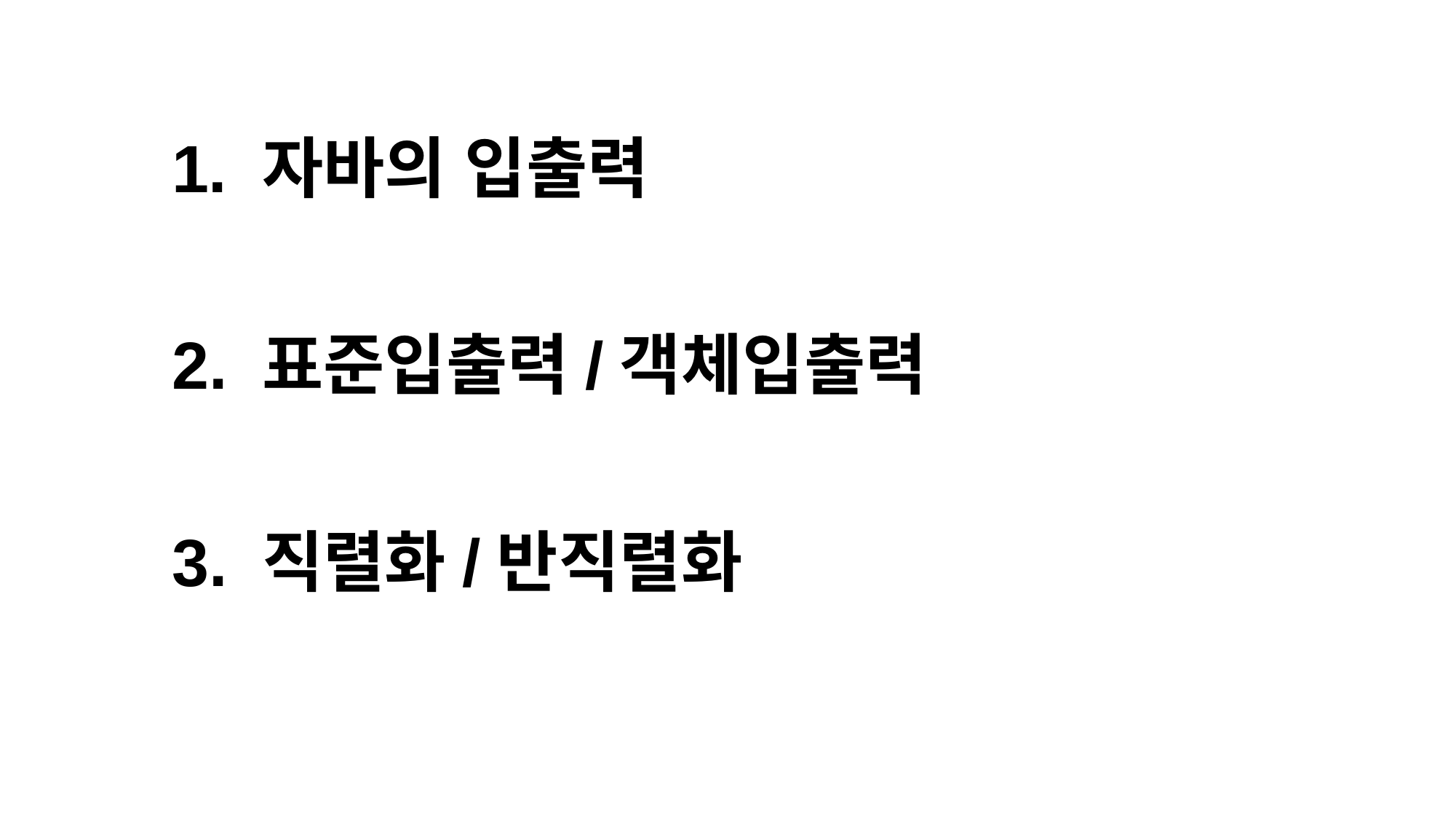

# 1. 자바의 입출력
2. 표준입출력/객체입출력
3. 직렬화/반직렬화